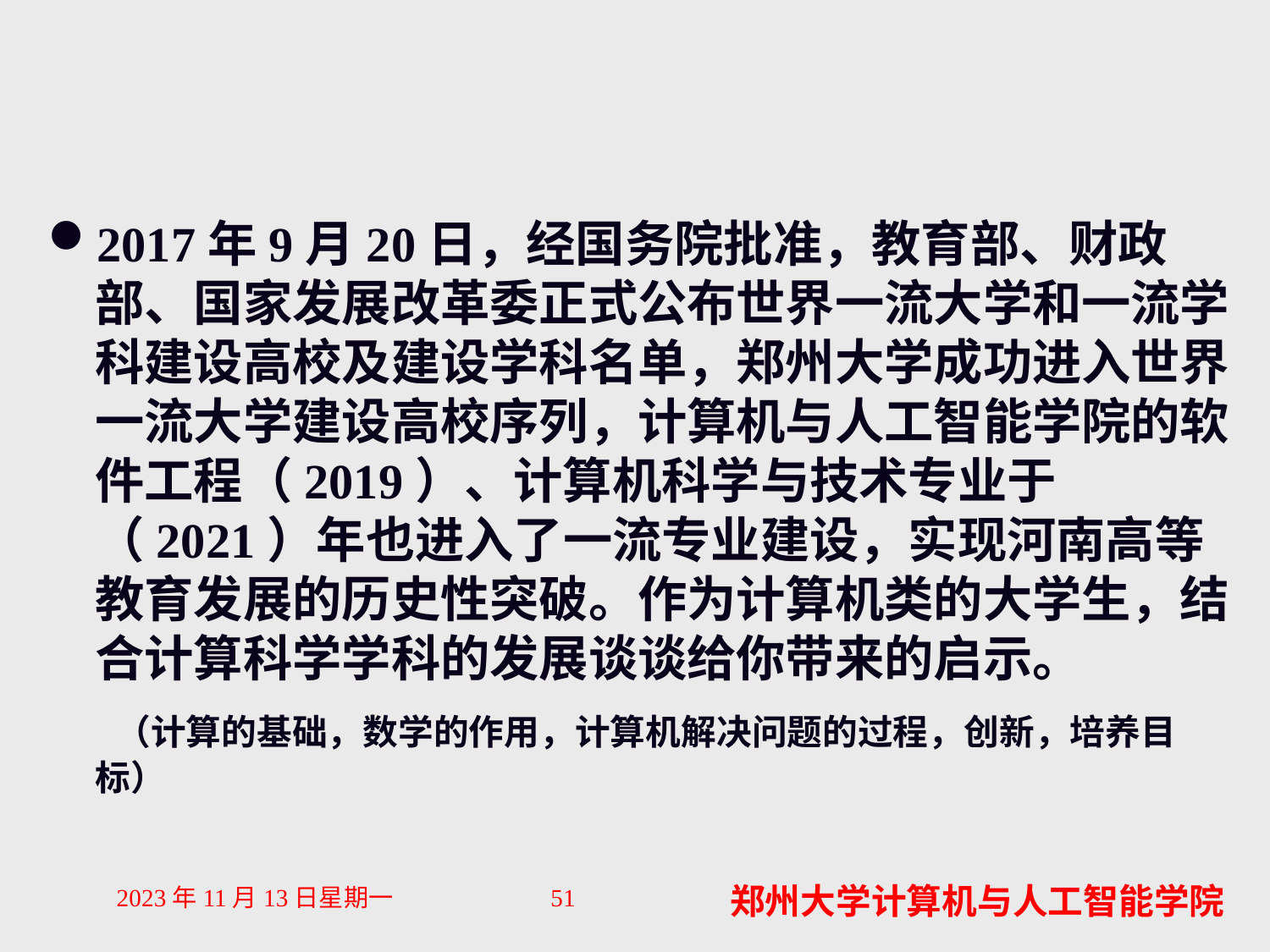

#
2017年9月20日，经国务院批准，教育部、财政部、国家发展改革委正式公布世界一流大学和一流学科建设高校及建设学科名单，郑州大学成功进入世界一流大学建设高校序列，计算机与人工智能学院的软件工程（2019）、计算机科学与技术专业于（2021）年也进入了一流专业建设，实现河南高等教育发展的历史性突破。作为计算机类的大学生，结合计算科学学科的发展谈谈给你带来的启示。
     （计算的基础，数学的作用，计算机解决问题的过程，创新，培养目标）